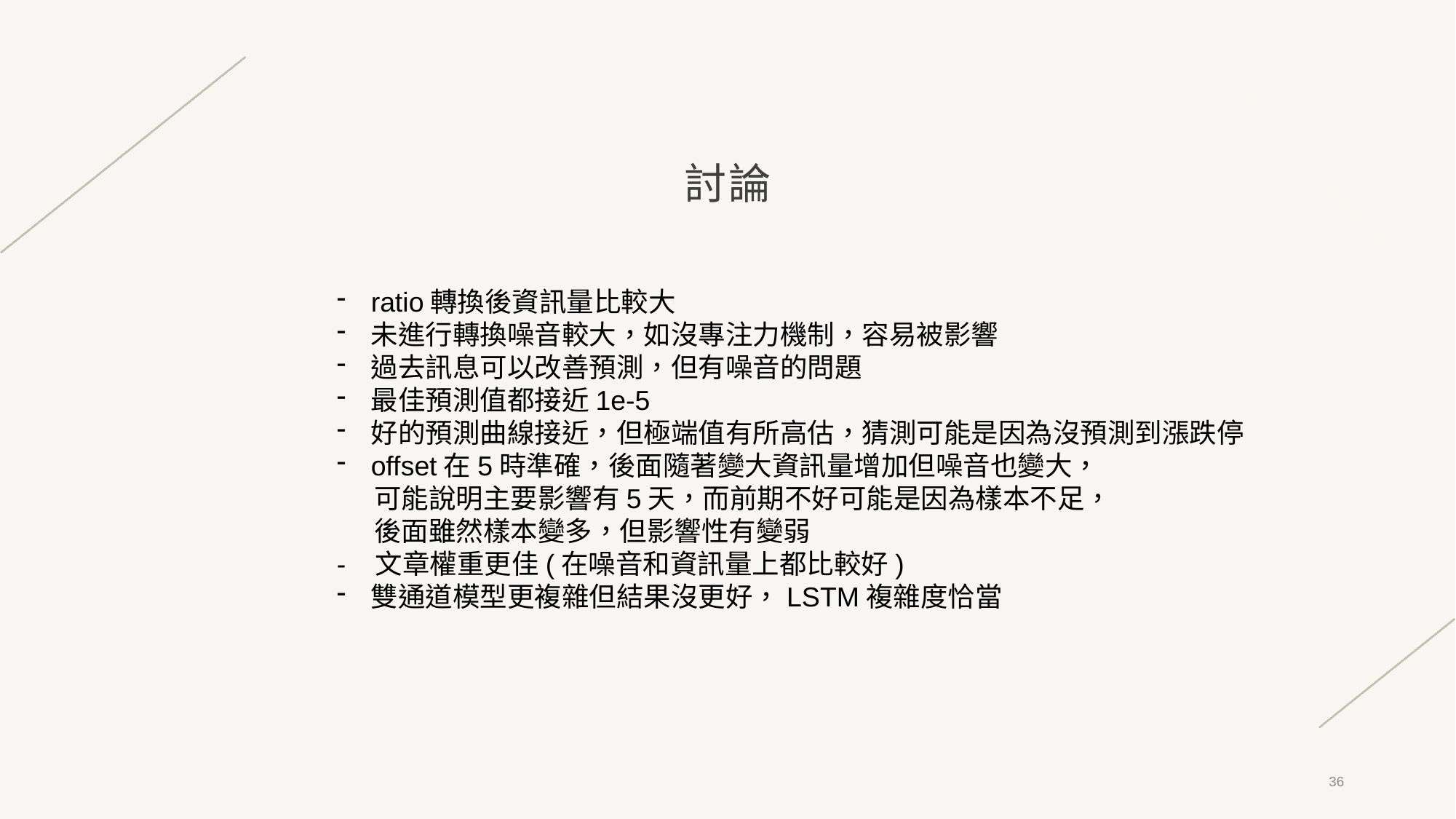

# 討論
ratio轉換後資訊量比較大
未進行轉換噪音較大，如沒專注力機制，容易被影響
過去訊息可以改善預測，但有噪音的問題
最佳預測值都接近1e-5
好的預測曲線接近，但極端值有所高估，猜測可能是因為沒預測到漲跌停
offset在5時準確，後面隨著變大資訊量增加但噪音也變大，
     可能說明主要影響有5天，而前期不好可能是因為樣本不足，
     後面雖然樣本變多，但影響性有變弱
-   文章權重更佳(在噪音和資訊量上都比較好)
雙通道模型更複雜但結果沒更好，LSTM複雜度恰當

36